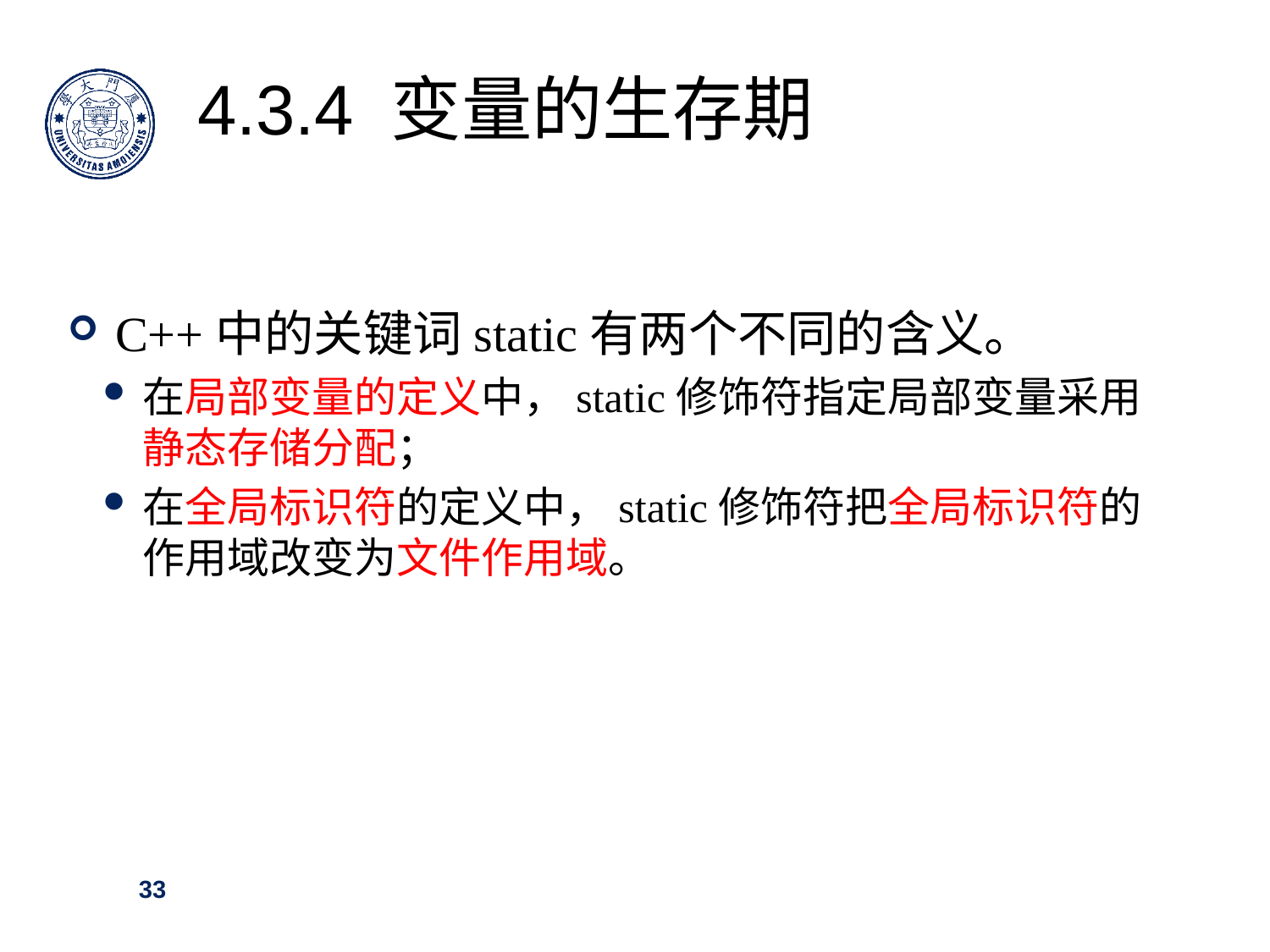

4.3.4 变量的生存期
C++中的关键词static有两个不同的含义。
在局部变量的定义中，static修饰符指定局部变量采用静态存储分配；
在全局标识符的定义中，static修饰符把全局标识符的作用域改变为文件作用域。
33